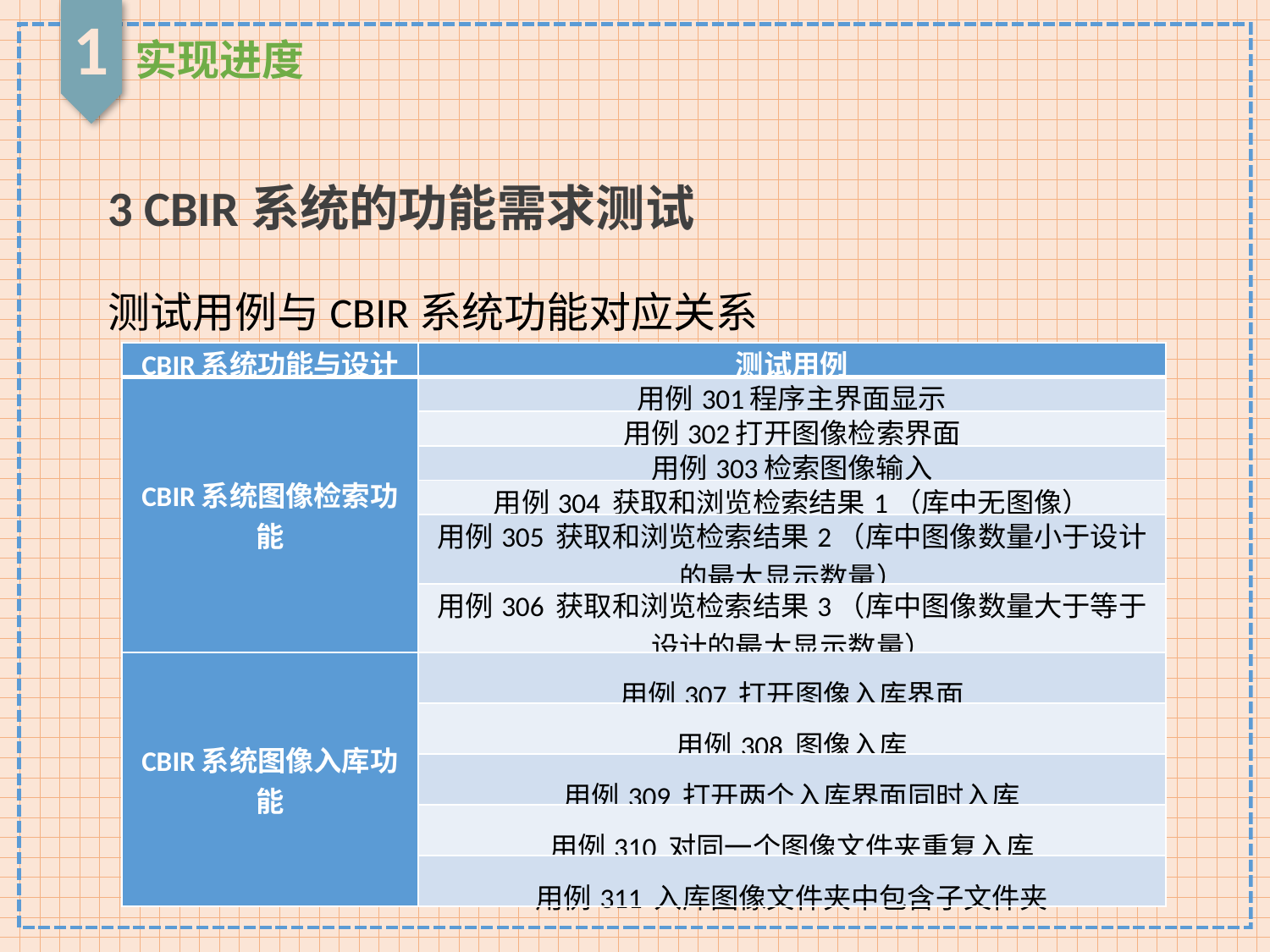

1
实现进度

3 CBIR系统的功能需求测试
测试用例与CBIR系统功能对应关系
| CBIR系统功能与设计 | 测试用例 |
| --- | --- |
| CBIR系统图像检索功能 | 用例301程序主界面显示 |
|  | 用例302打开图像检索界面 |
|  | 用例303检索图像输入 |
|  | 用例304 获取和浏览检索结果1（库中无图像） |
|  | 用例305 获取和浏览检索结果2（库中图像数量小于设计的最大显示数量） |
|  | 用例306 获取和浏览检索结果3（库中图像数量大于等于设计的最大显示数量） |
| CBIR系统图像入库功能 | 用例307 打开图像入库界面 |
|  | 用例308 图像入库 |
|  | 用例309 打开两个入库界面同时入库 |
|  | 用例310 对同一个图像文件夹重复入库 |
|  | 用例311 入库图像文件夹中包含子文件夹 |